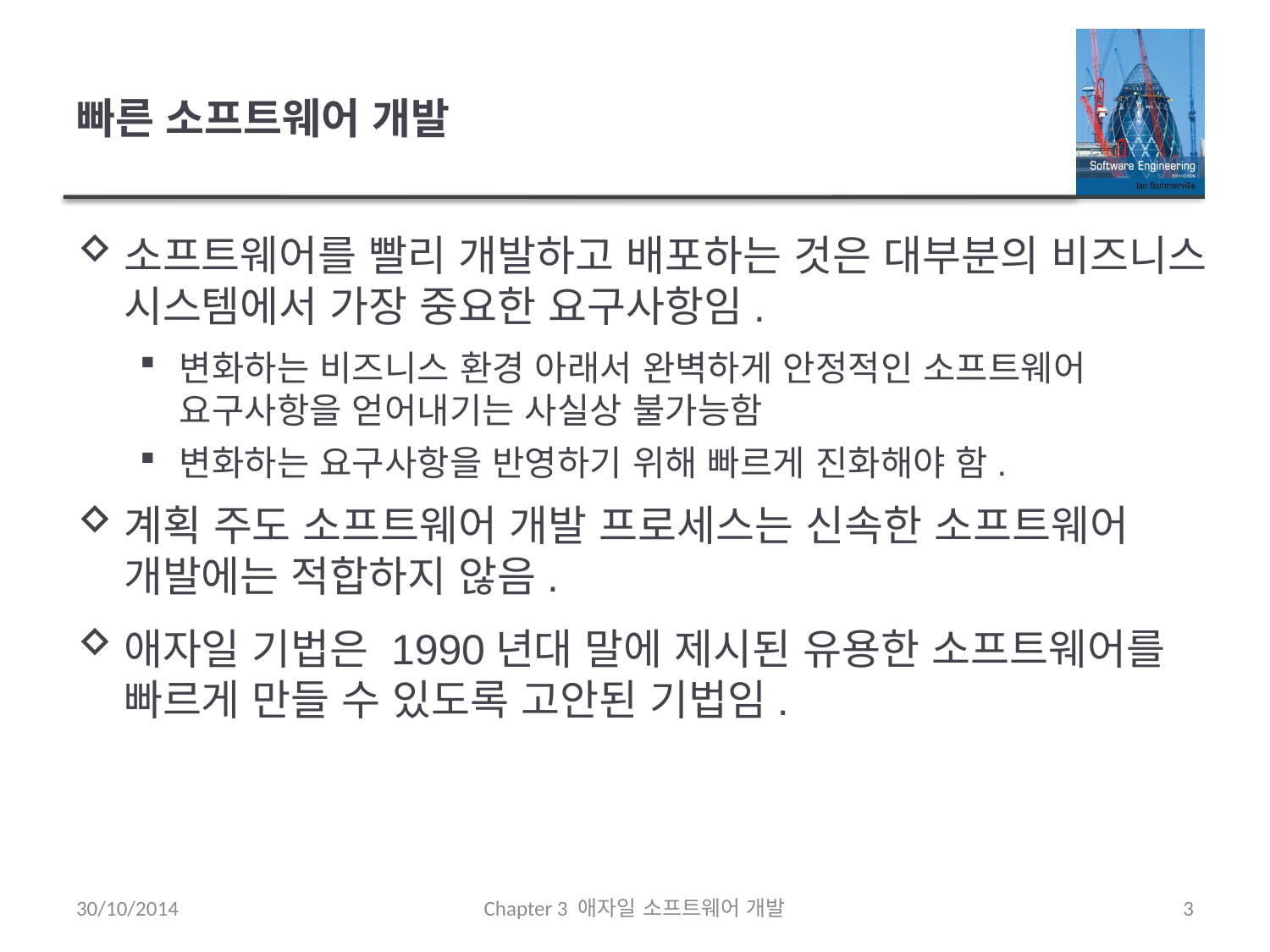

# 빠른 소프트웨어 개발
소프트웨어를 빨리 개발하고 배포하는 것은 대부분의 비즈니스 시스템에서 가장 중요한 요구사항임.
변화하는 비즈니스 환경 아래서 완벽하게 안정적인 소프트웨어 요구사항을 얻어내기는 사실상 불가능함
변화하는 요구사항을 반영하기 위해 빠르게 진화해야 함.
계획 주도 소프트웨어 개발 프로세스는 신속한 소프트웨어 개발에는 적합하지 않음.
애자일 기법은 1990년대 말에 제시된 유용한 소프트웨어를 빠르게 만들 수 있도록 고안된 기법임.
30/10/2014
Chapter 3 애자일 소프트웨어 개발
3